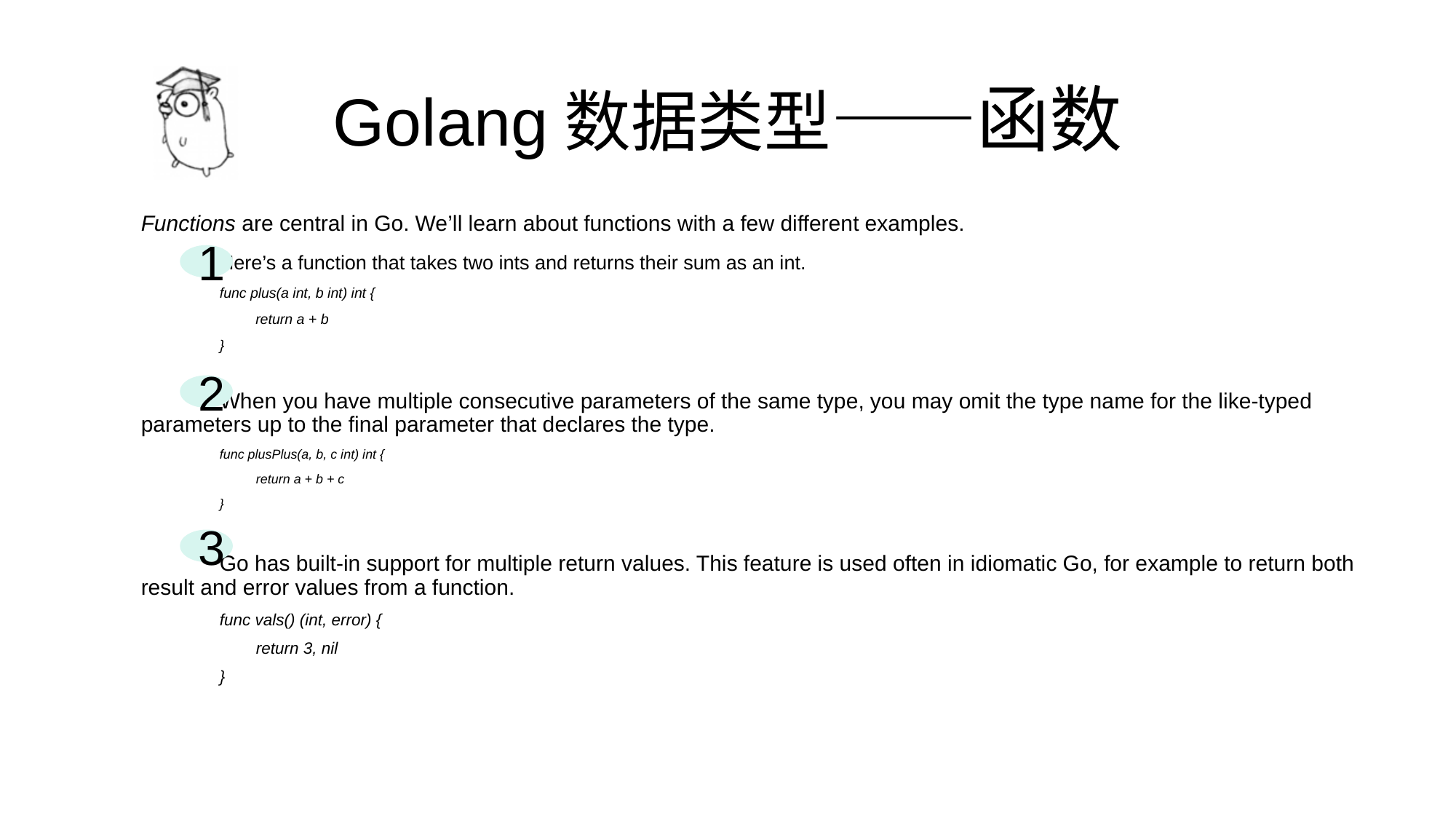

# Golang数据类型——函数
Functions are central in Go. We’ll learn about functions with a few different examples.
	Here’s a function that takes two ints and returns their sum as an int.
				func plus(a int, b int) int {
				         return a + b
				}

	When you have multiple consecutive parameters of the same type, you may omit the type name for the like-typed parameters up to the final parameter that declares the type.
				func plusPlus(a, b, c int) int {
				          return a + b + c
				}

	Go has built-in support for multiple return values. This feature is used often in idiomatic Go, for example to return both result and error values from a function.
				func vals() (int, error) {
    				        return 3, nil
				}

1
2
3